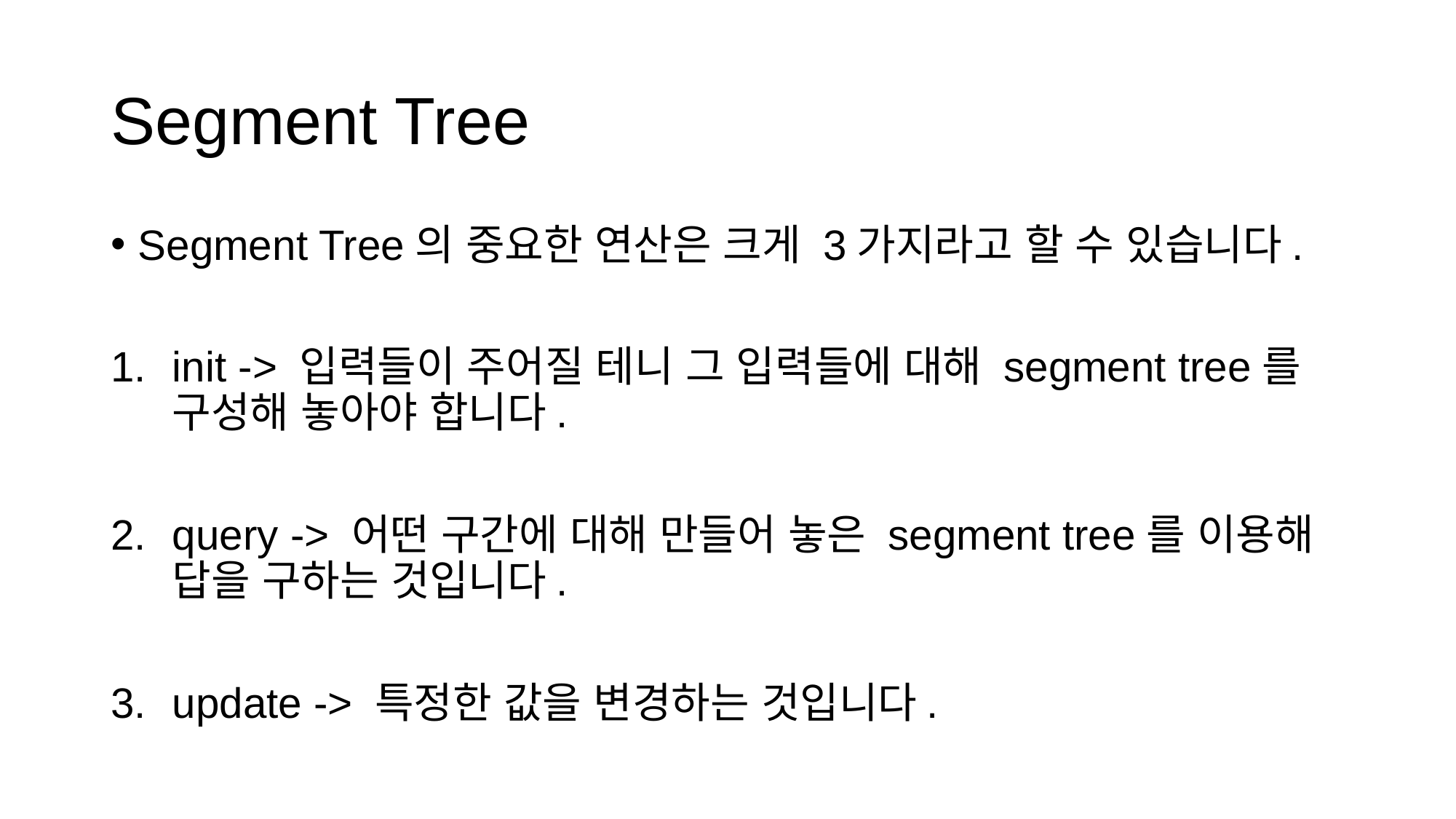

# Segment Tree
Segment Tree의 중요한 연산은 크게 3가지라고 할 수 있습니다.

init -> 입력들이 주어질 테니 그 입력들에 대해 segment tree를 구성해 놓아야 합니다.

query -> 어떤 구간에 대해 만들어 놓은 segment tree를 이용해 답을 구하는 것입니다.

update -> 특정한 값을 변경하는 것입니다.